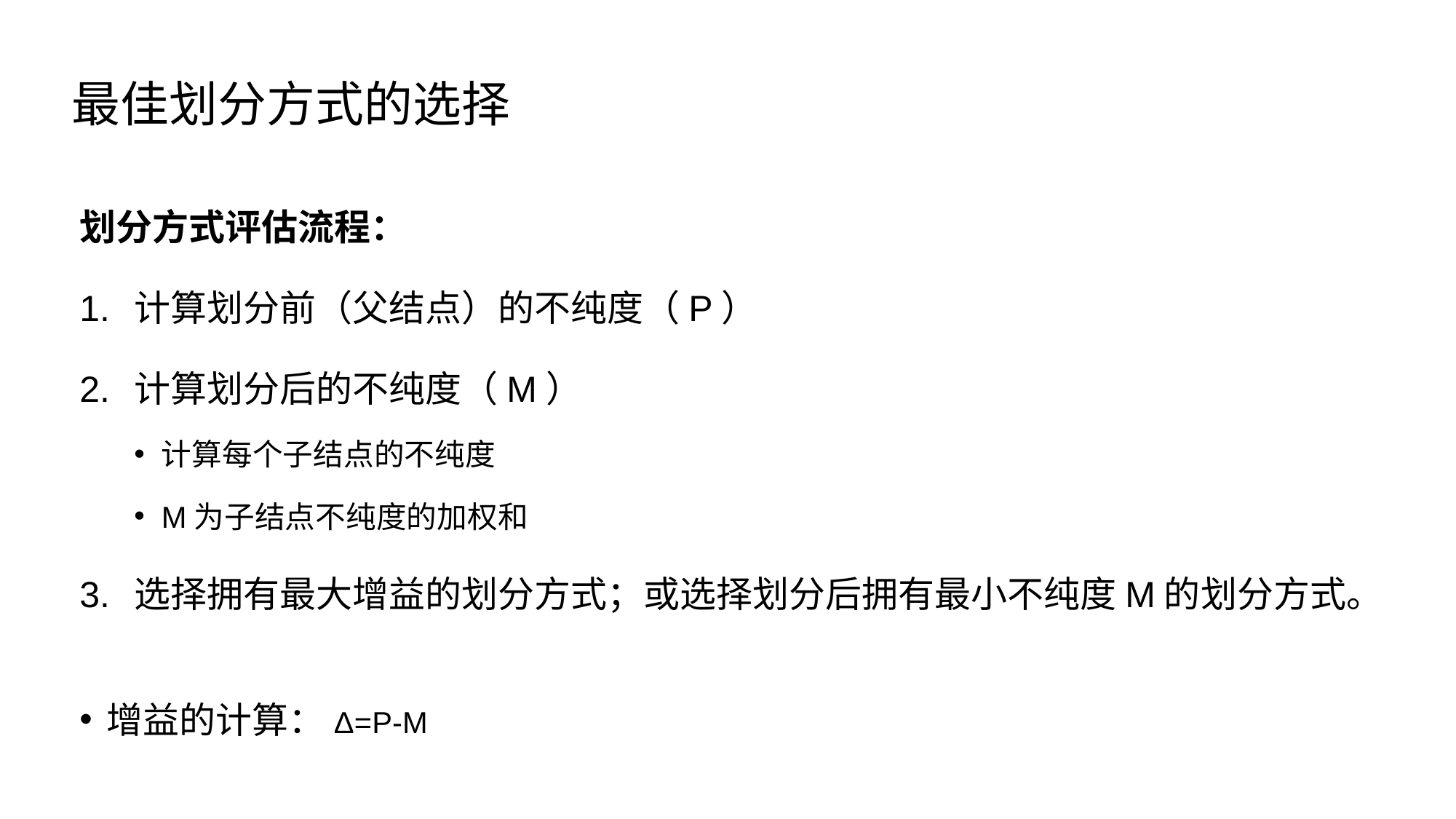

# 最佳划分方式的选择
划分方式评估流程：
计算划分前（父结点）的不纯度（P）
计算划分后的不纯度（M）
计算每个子结点的不纯度
M为子结点不纯度的加权和
选择拥有最大增益的划分方式；或选择划分后拥有最小不纯度M的划分方式。

增益的计算：Δ=P-M